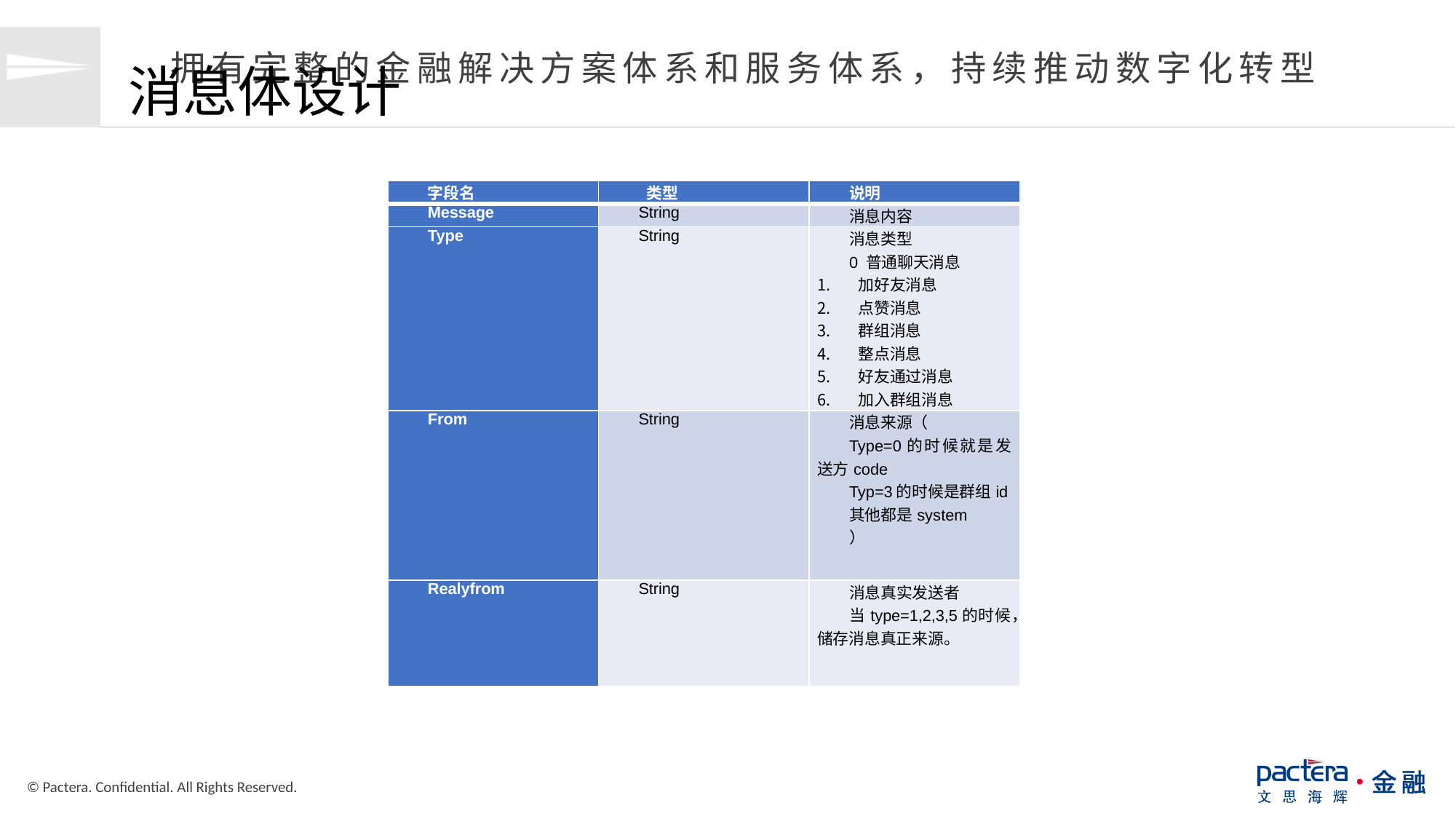

# 拥有完整的金融解决方案体系和服务体系，持续推动数字化转型
消息体设计
| 字段名 | 类型 | 说明 |
| --- | --- | --- |
| Message | String | 消息内容 |
| Type | String | 消息类型 0 普通聊天消息 加好友消息 点赞消息 群组消息 整点消息 好友通过消息 加入群组消息 |
| From | String | 消息来源（ Type=0的时候就是发送方code Typ=3的时候是群组id 其他都是system ） |
| Realyfrom | String | 消息真实发送者 当type=1,2,3,5的时候，储存消息真正来源。 |